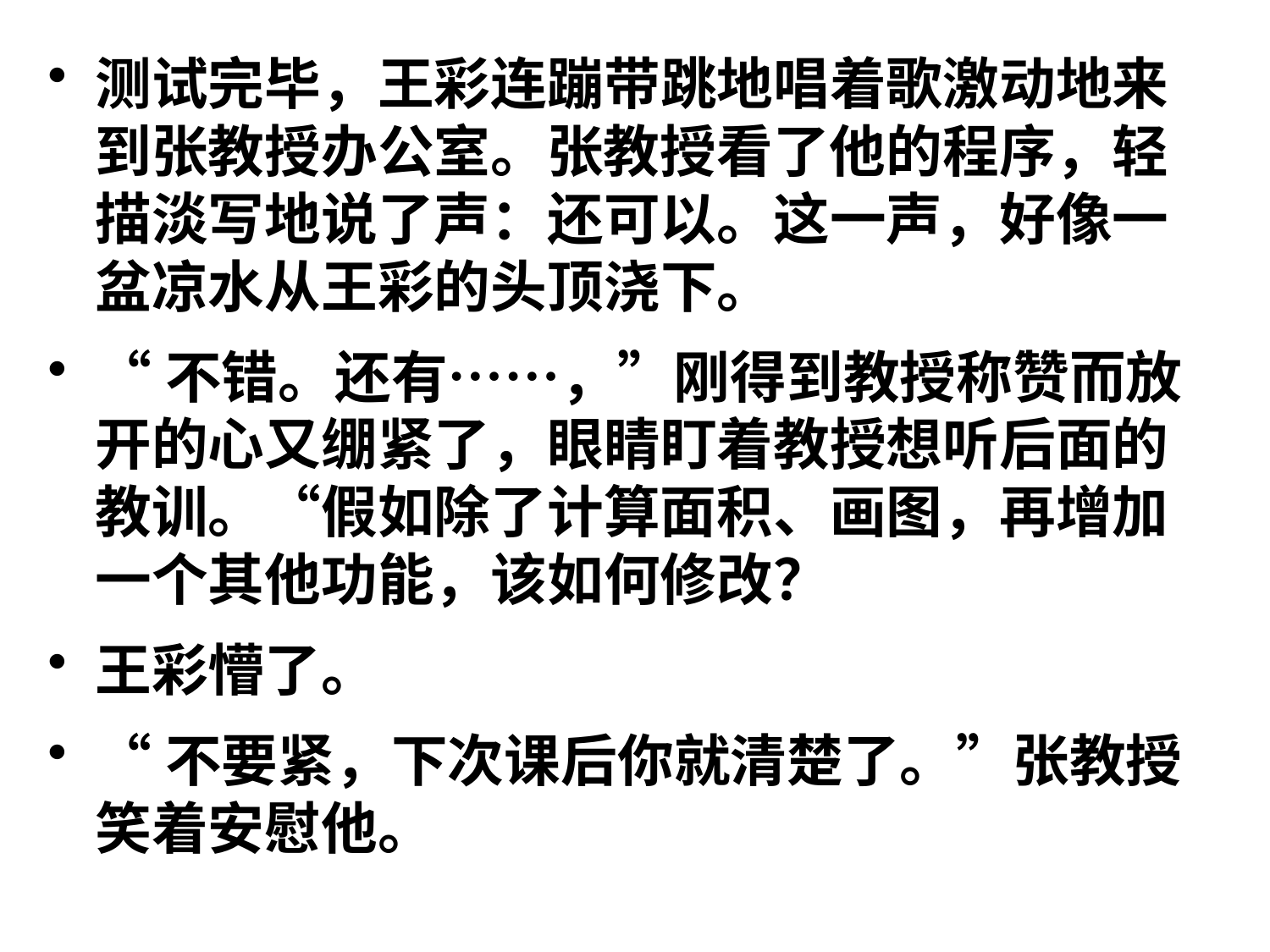

测试完毕，王彩连蹦带跳地唱着歌激动地来到张教授办公室。张教授看了他的程序，轻描淡写地说了声：还可以。这一声，好像一盆凉水从王彩的头顶浇下。
“不错。还有……，”刚得到教授称赞而放开的心又绷紧了，眼睛盯着教授想听后面的教训。“假如除了计算面积、画图，再增加一个其他功能，该如何修改？
王彩懵了。
“不要紧，下次课后你就清楚了。”张教授笑着安慰他。